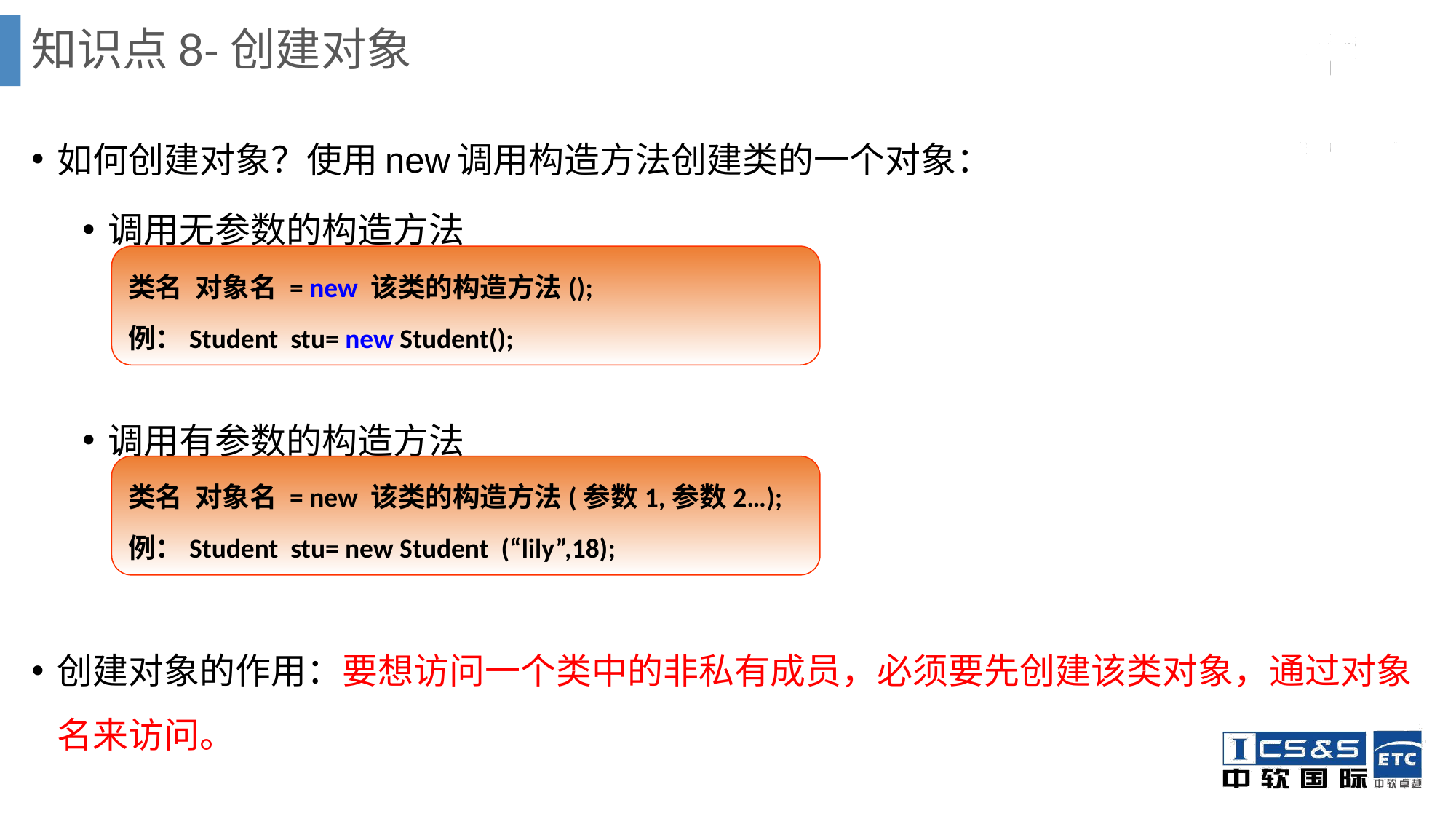

# 知识点8-创建对象
如何创建对象？使用new调用构造方法创建类的一个对象：
调用无参数的构造方法

调用有参数的构造方法

创建对象的作用：要想访问一个类中的非私有成员，必须要先创建该类对象，通过对象名来访问。
类名  对象名 = new 该类的构造方法();
例：Student  stu= new Student();
类名  对象名 = new 该类的构造方法(参数1,参数2…);
例：Student  stu= new Student  (“lily”,18);